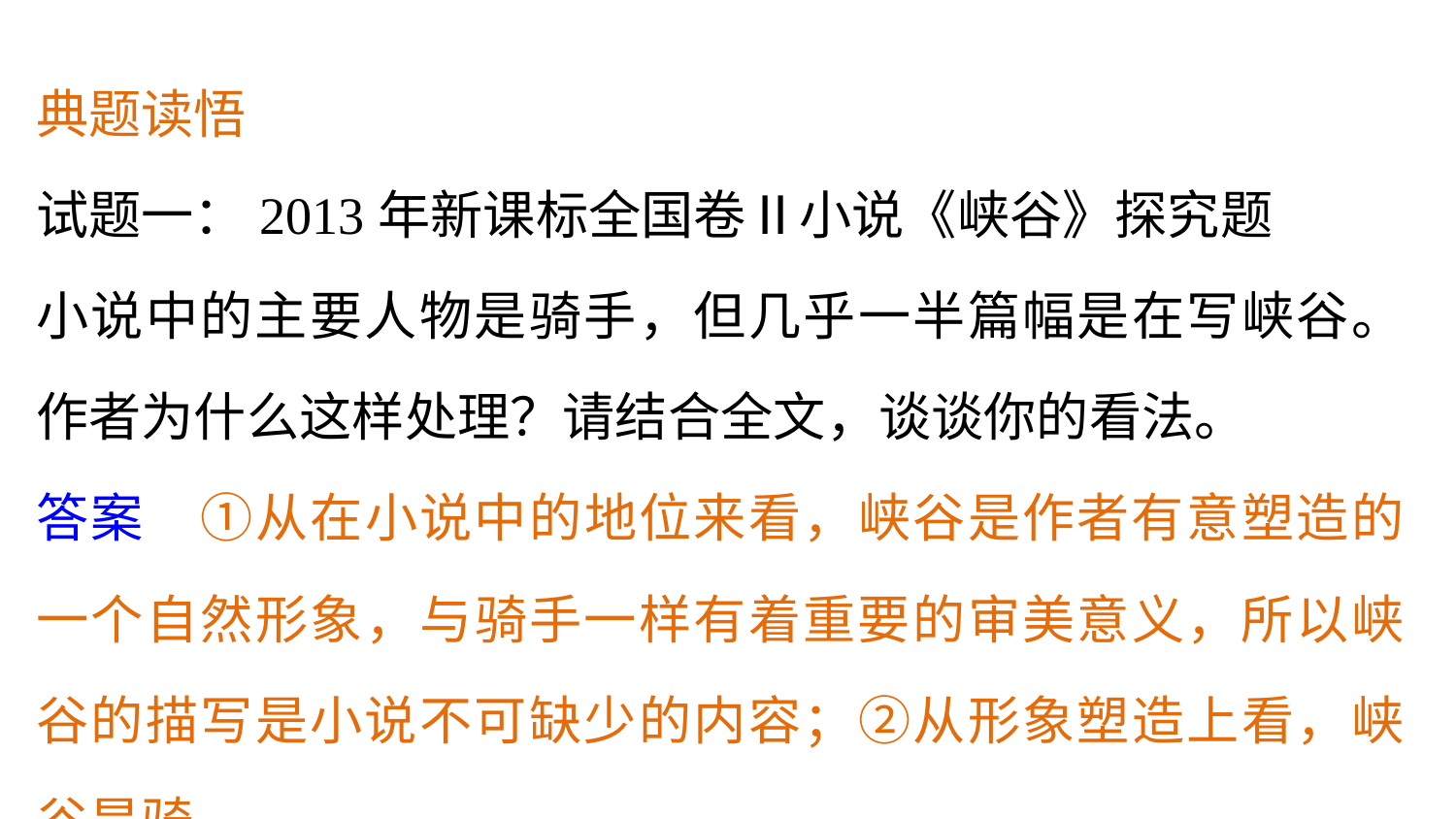

典题读悟
试题一：2013年新课标全国卷Ⅱ小说《峡谷》探究题
小说中的主要人物是骑手，但几乎一半篇幅是在写峡谷。作者为什么这样处理？请结合全文，谈谈你的看法。
答案　①从在小说中的地位来看，峡谷是作者有意塑造的一个自然形象，与骑手一样有着重要的审美意义，所以峡谷的描写是小说不可缺少的内容；②从形象塑造上看，峡谷是骑